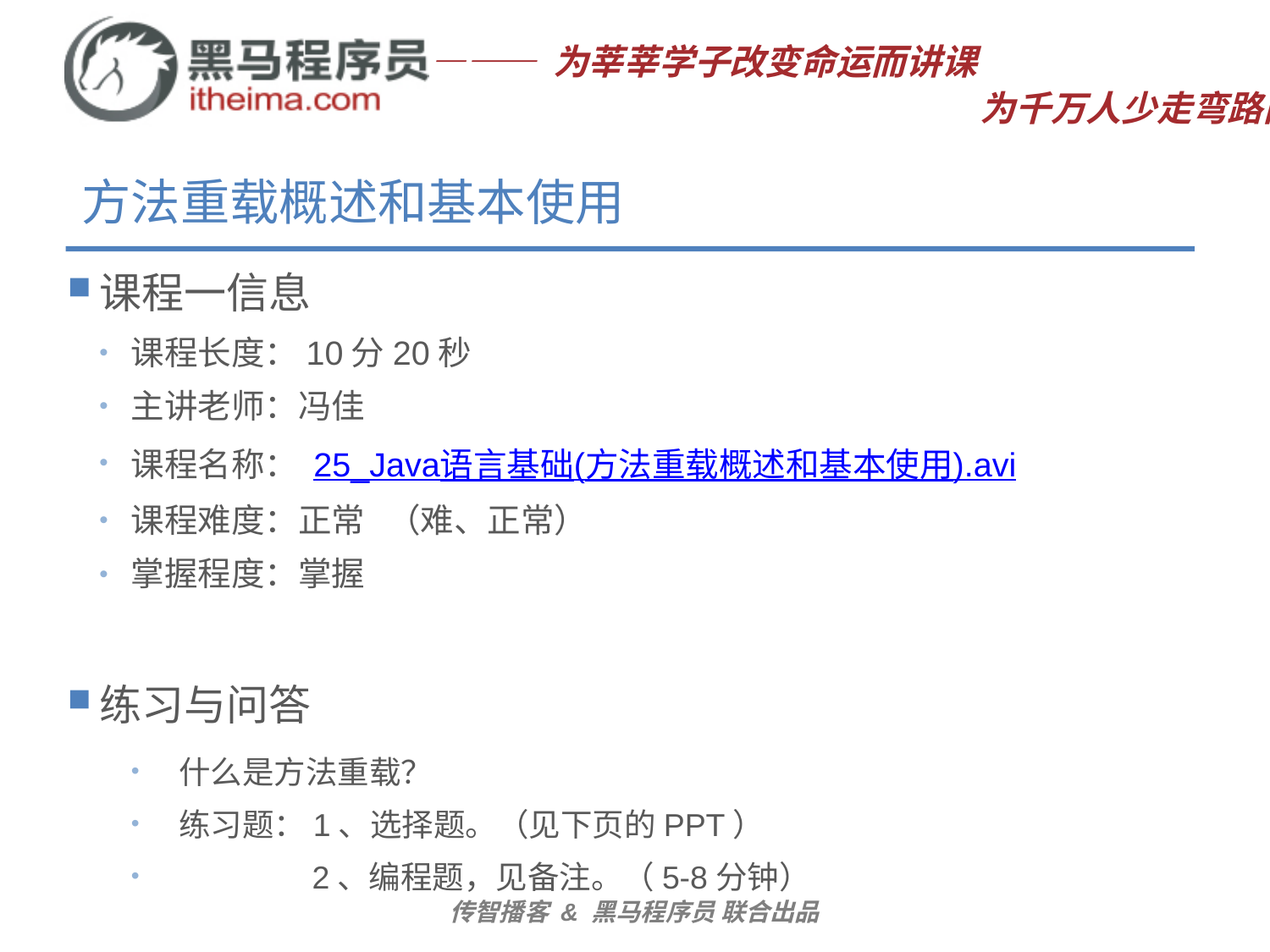

# 方法重载概述和基本使用
课程一信息
课程长度：10分20秒
主讲老师：冯佳
课程名称： 25_Java语言基础(方法重载概述和基本使用).avi
课程难度：正常   （难、正常）
掌握程度：掌握

练习与问答
什么是方法重载？
练习题：1、选择题。（见下页的PPT）
               2、编程题，见备注。（5-8分钟）